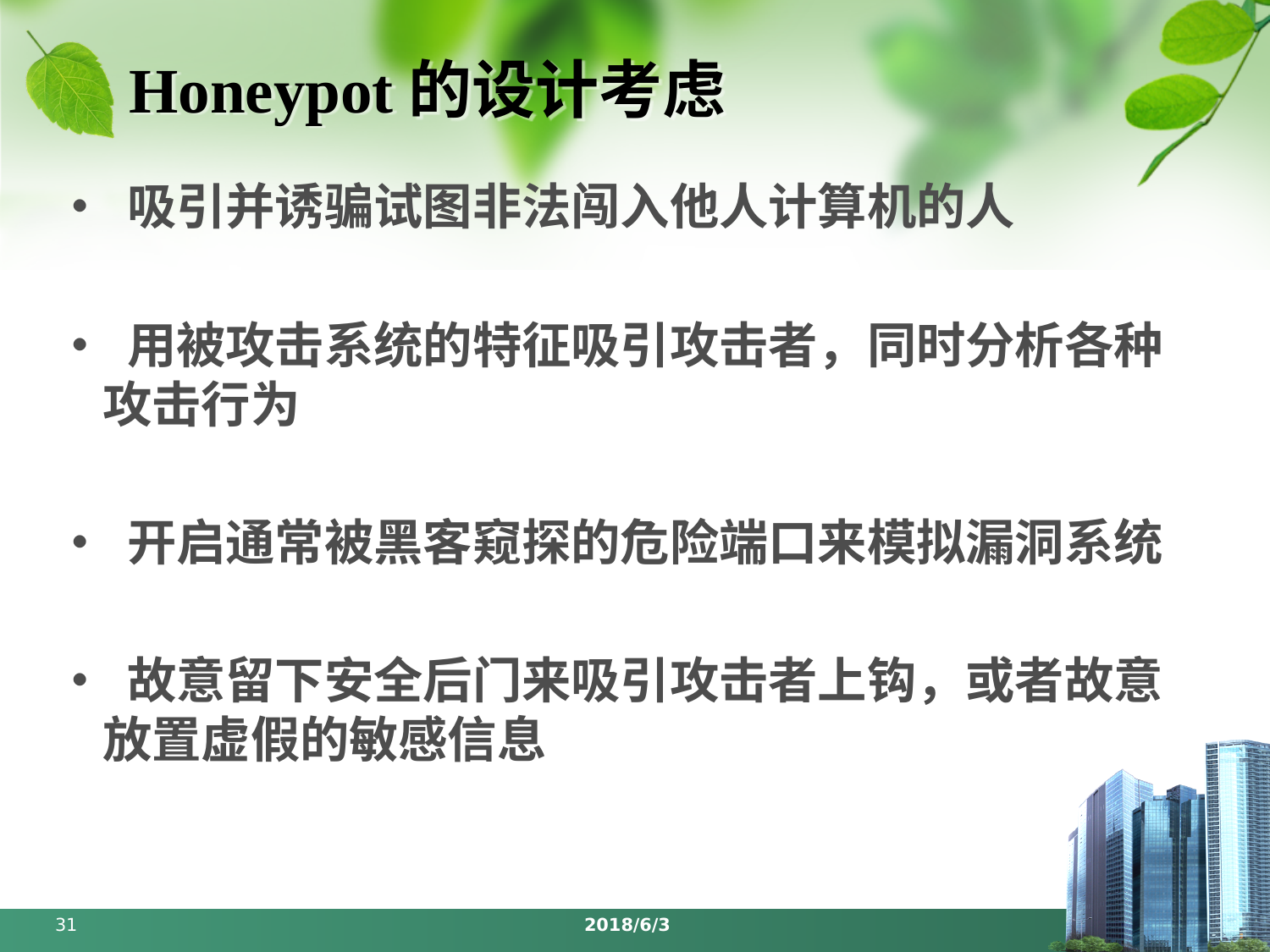

# Honeypot的设计考虑
• 吸引并诱骗试图非法闯入他人计算机的人

• 用被攻击系统的特征吸引攻击者，同时分析各种攻击行为

• 开启通常被黑客窥探的危险端口来模拟漏洞系统

• 故意留下安全后门来吸引攻击者上钩，或者故意放置虚假的敏感信息
31
2018/6/3